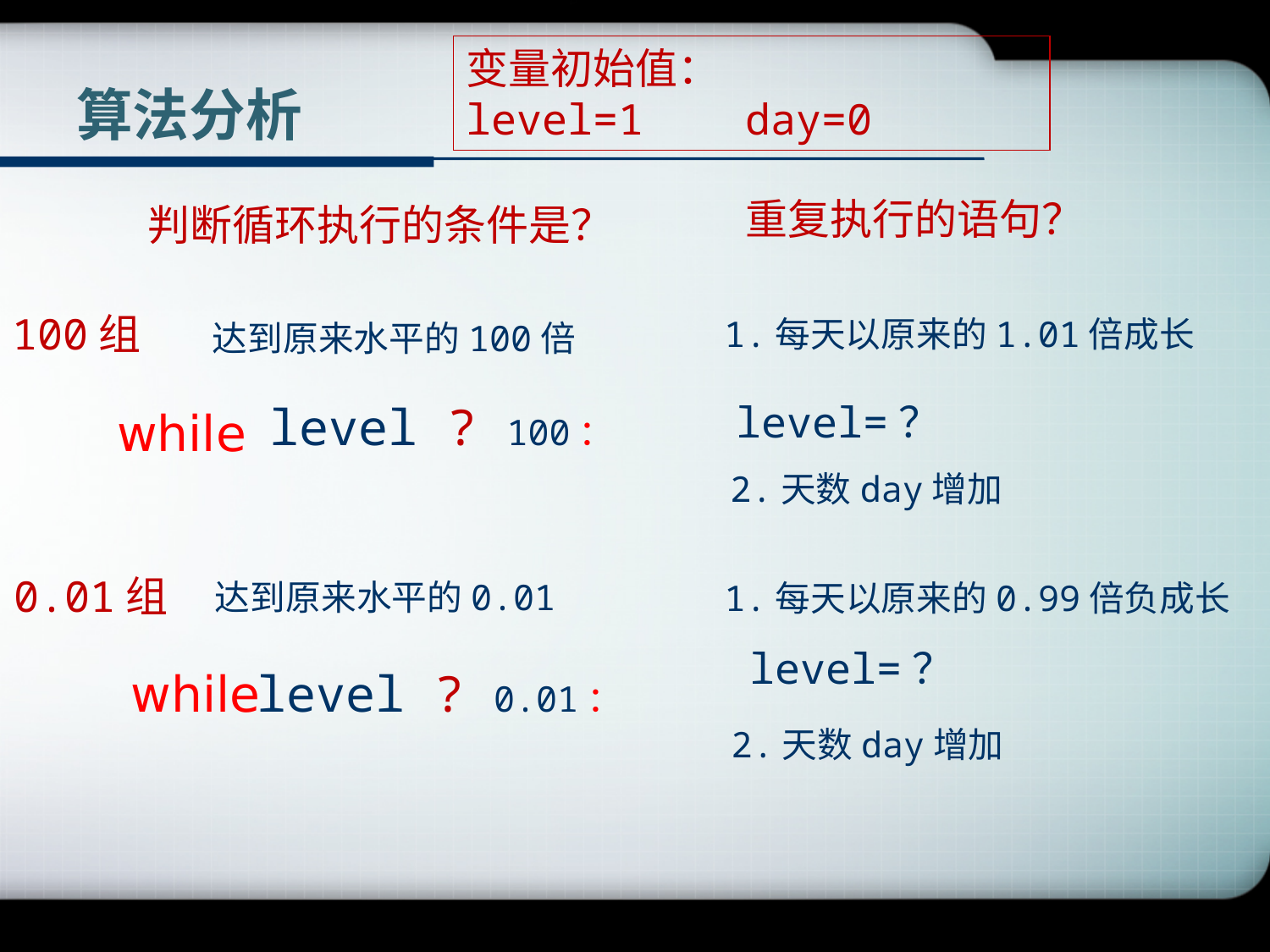

变量初始值：
level=1    day=0
# 算法分析
重复执行的语句？
判断循环执行的条件是？
100组
1.每天以原来的1.01倍成长
达到原来水平的100倍
level=？
level ? 100：
while
2.天数day增加
0.01组
达到原来水平的0.01
1.每天以原来的0.99倍负成长
level=？
while
level ? 0.01：
2.天数day增加